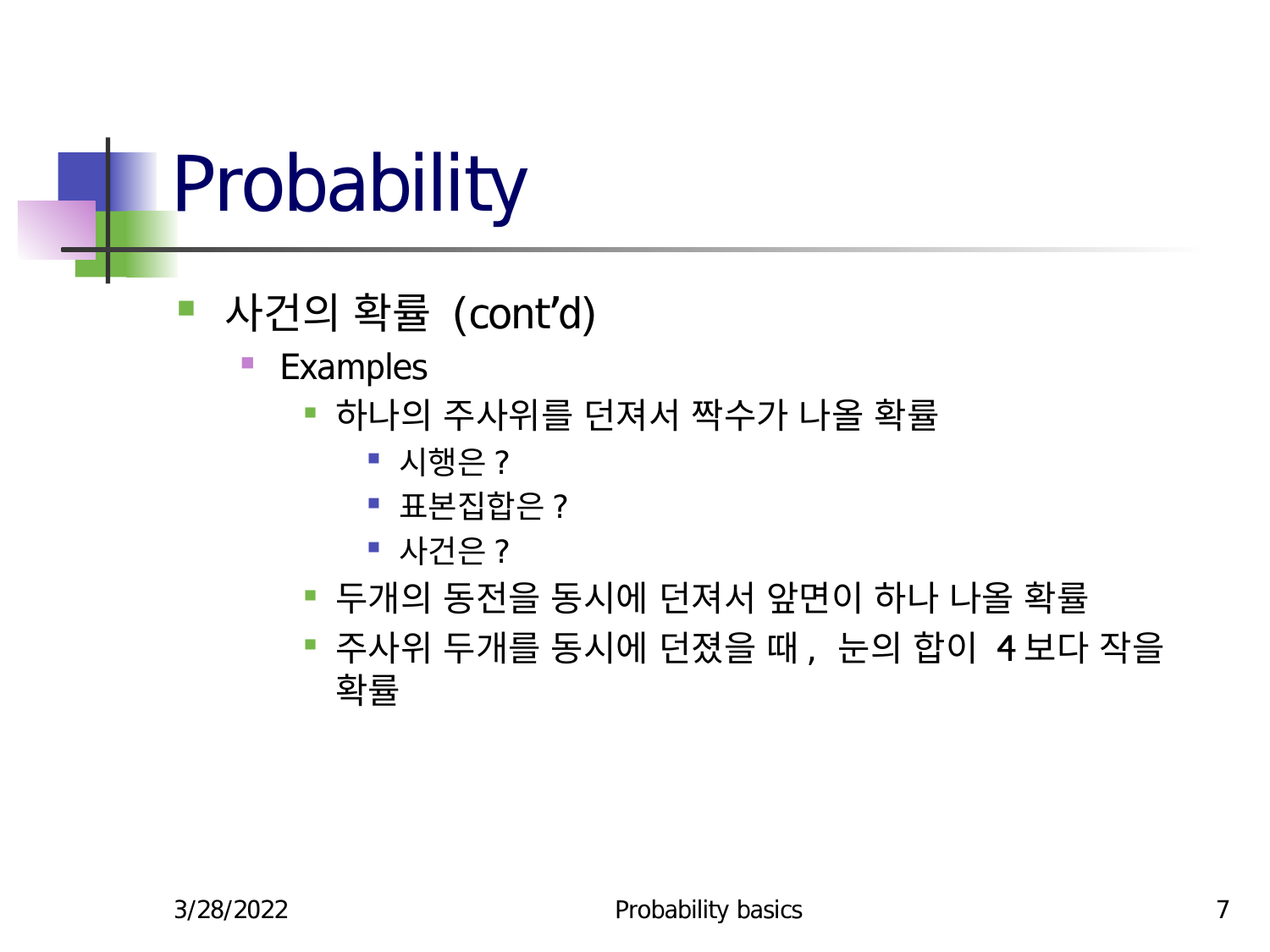

# Probability
사건의 확률 (cont’d)
Examples
하나의 주사위를 던져서 짝수가 나올 확률
시행은?
표본집합은?
사건은?
두개의 동전을 동시에 던져서 앞면이 하나 나올 확률
주사위 두개를 동시에 던졌을 때, 눈의 합이 4보다 작을 확률
3/28/2022
Probability basics
7